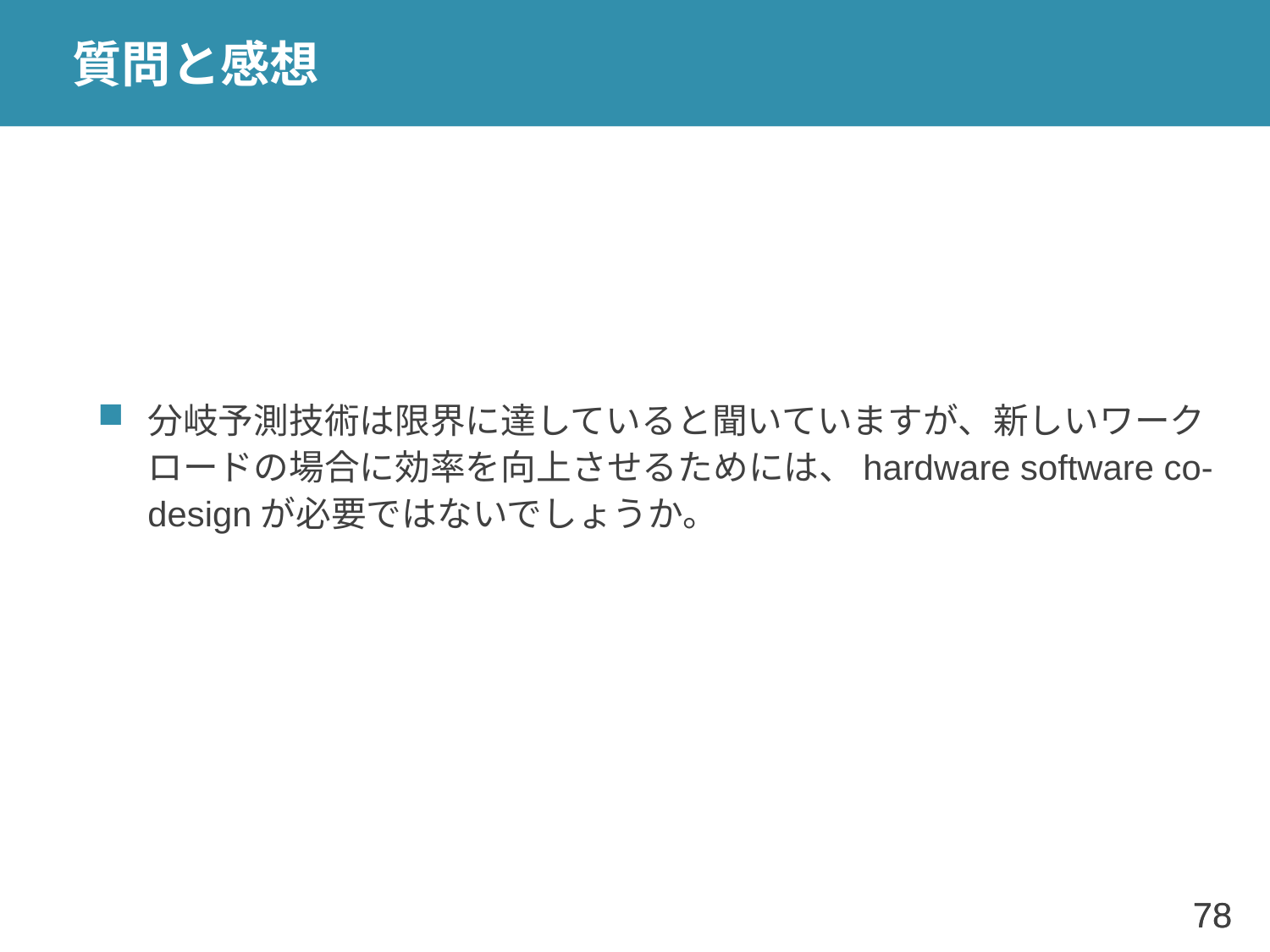

# 質問と感想
分岐予測技術は限界に達していると聞いていますが、新しいワークロードの場合に効率を向上させるためには、hardware software co-designが必要ではないでしょうか。